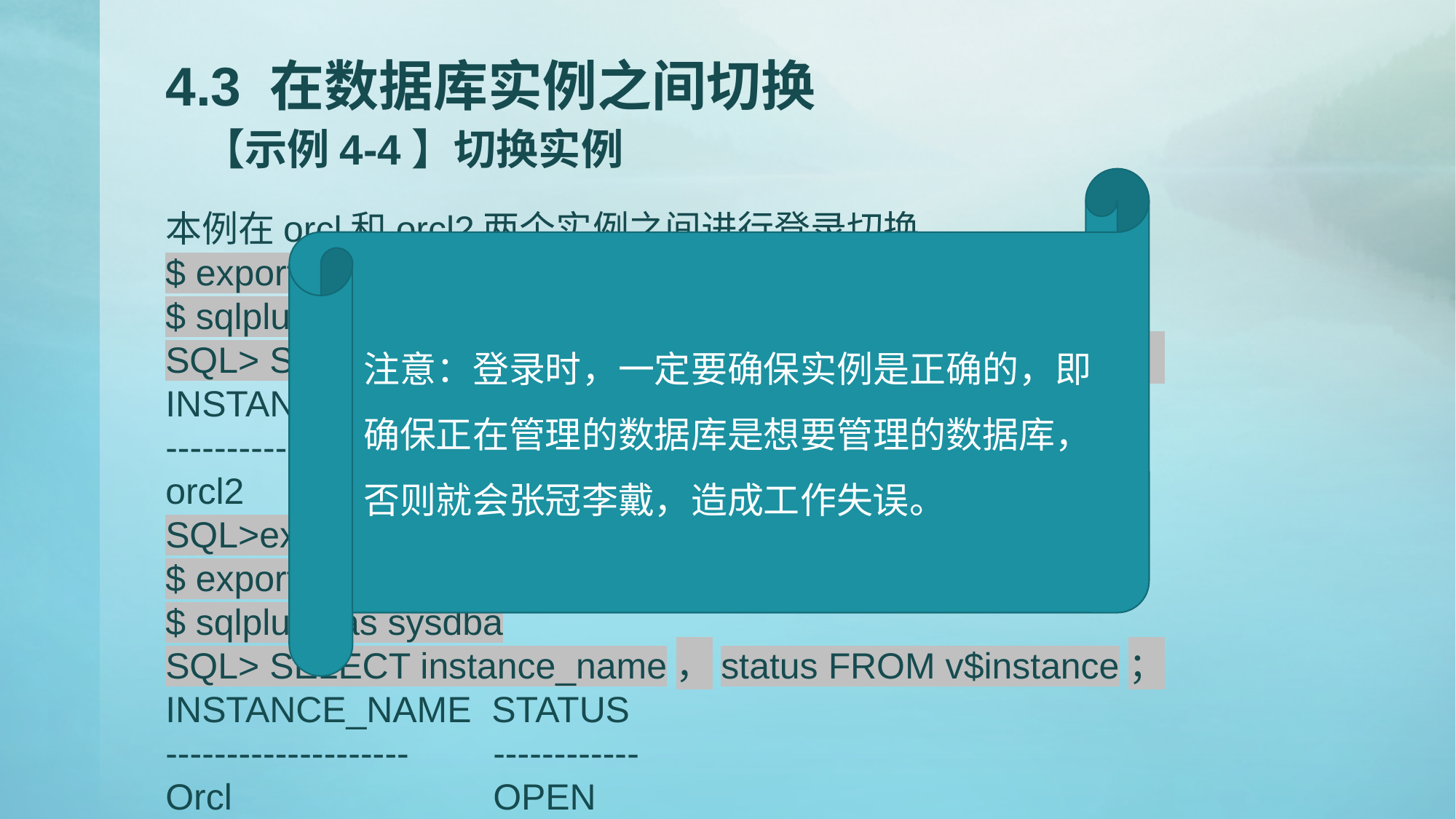

# 4.3 在数据库实例之间切换 【示例4-4】切换实例
注意：登录时，一定要确保实例是正确的，即确保正在管理的数据库是想要管理的数据库，否则就会张冠李戴，造成工作失误。
本例在orcl和orcl2两个实例之间进行登录切换。
$ export ORACLE_SID=orcl2
$ sqlplus / as sysdba
SQL> SELECT instance_name，status FROM v$instance；
INSTANCE_NAME   STATUS
-------------------- 	------------
orcl2     		 OPEN
SQL>exit
$ export ORACLE_SID=orcl
$ sqlplus / as sysdba
SQL> SELECT instance_name，status FROM v$instance；
INSTANCE_NAME  STATUS
--------------------	------------
Orcl      		OPEN